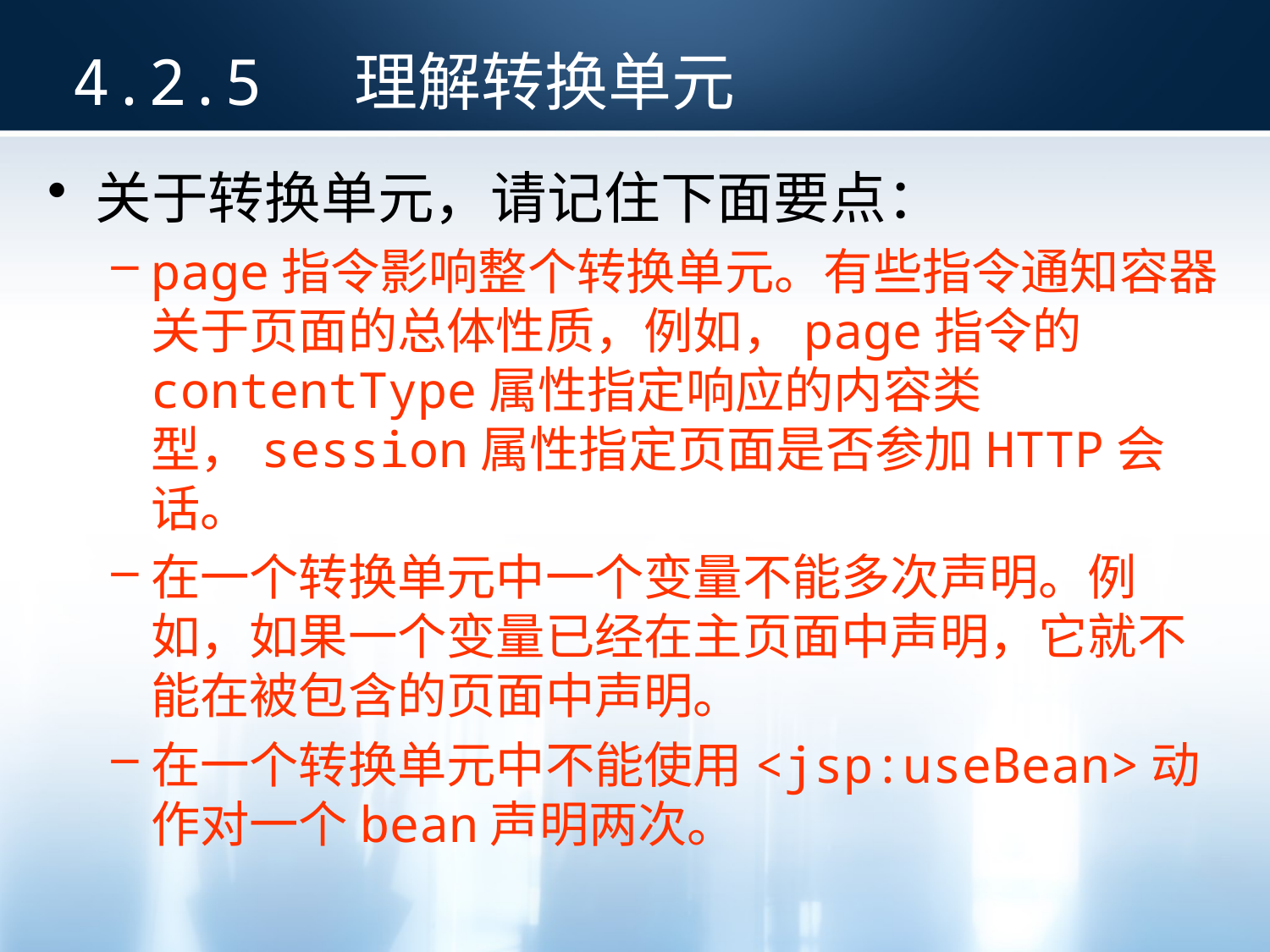

4.2.5  理解转换单元
关于转换单元，请记住下面要点：
page指令影响整个转换单元。有些指令通知容器关于页面的总体性质，例如，page指令的contentType属性指定响应的内容类型，session属性指定页面是否参加HTTP会话。
在一个转换单元中一个变量不能多次声明。例如，如果一个变量已经在主页面中声明，它就不能在被包含的页面中声明。
在一个转换单元中不能使用<jsp:useBean>动作对一个bean声明两次。